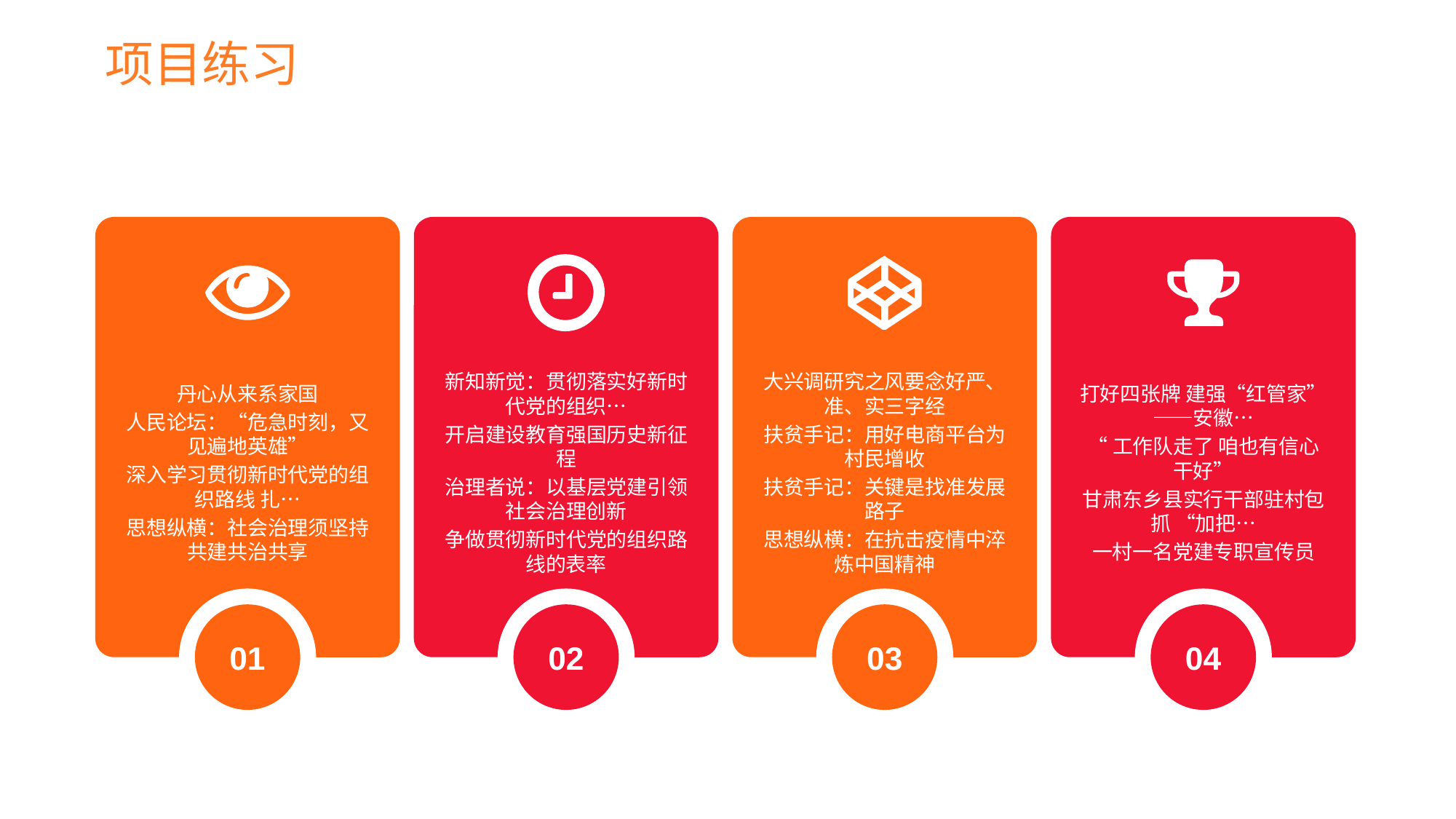

项目练习

新知新觉：贯彻落实好新时代党的组织…
开启建设教育强国历史新征程
治理者说：以基层党建引领社会治理创新
争做贯彻新时代党的组织路线的表率
大兴调研究之风要念好严、准、实三字经
扶贫手记：用好电商平台为村民增收
扶贫手记：关键是找准发展路子
思想纵横：在抗击疫情中淬炼中国精神
丹心从来系家国
人民论坛：“危急时刻，又见遍地英雄”
深入学习贯彻新时代党的组织路线 扎…
思想纵横：社会治理须坚持共建共治共享
打好四张牌 建强“红管家”——安徽…
“工作队走了 咱也有信心干好”
甘肃东乡县实行干部驻村包抓 “加把…
一村一名党建专职宣传员

04

01

02

03